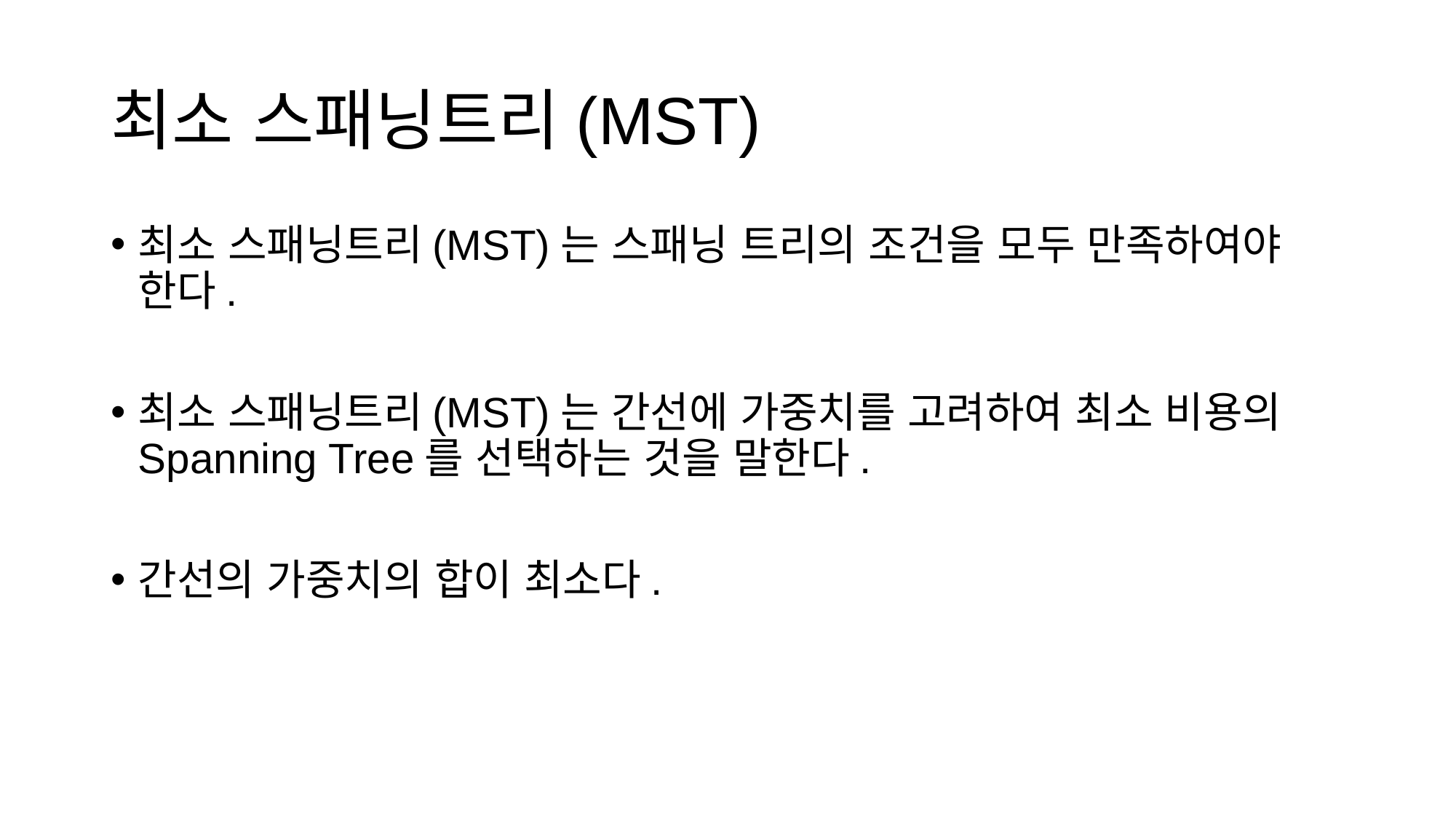

# 최소 스패닝트리(MST)
최소 스패닝트리(MST)는 스패닝 트리의 조건을 모두 만족하여야 한다.

최소 스패닝트리(MST)는 간선에 가중치를 고려하여 최소 비용의 Spanning Tree를 선택하는 것을 말한다.

간선의 가중치의 합이 최소다.